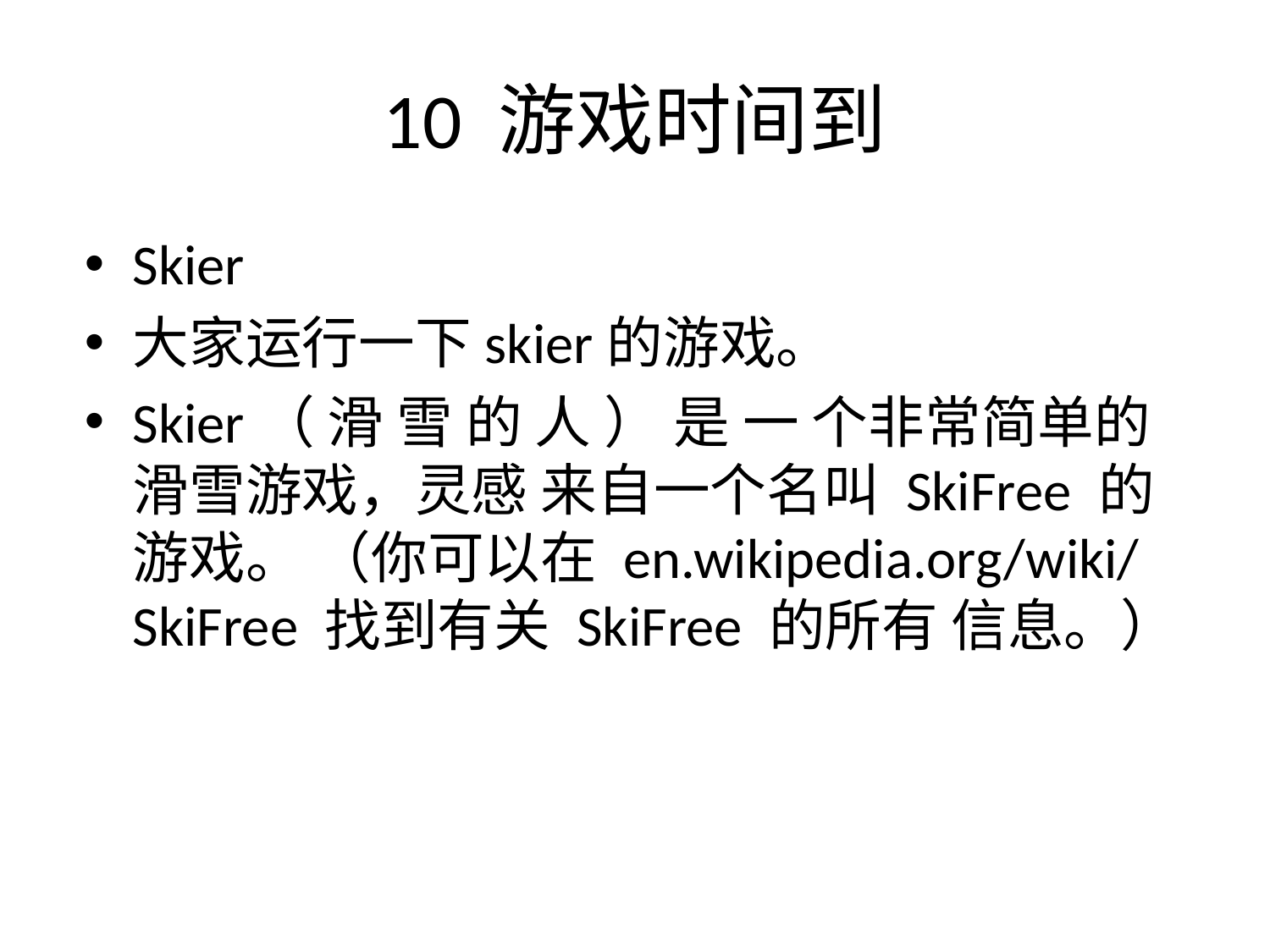

# 10 游戏时间到
Skier
大家运行一下skier的游戏。
Skier（ 滑 雪 的 人 ） 是 一 个非常简单的滑雪游戏，灵感 来自一个名叫 SkiFree 的游戏。 （你可以在 en.wikipedia.org/wiki/ SkiFree 找到有关 SkiFree 的所有 信息。）